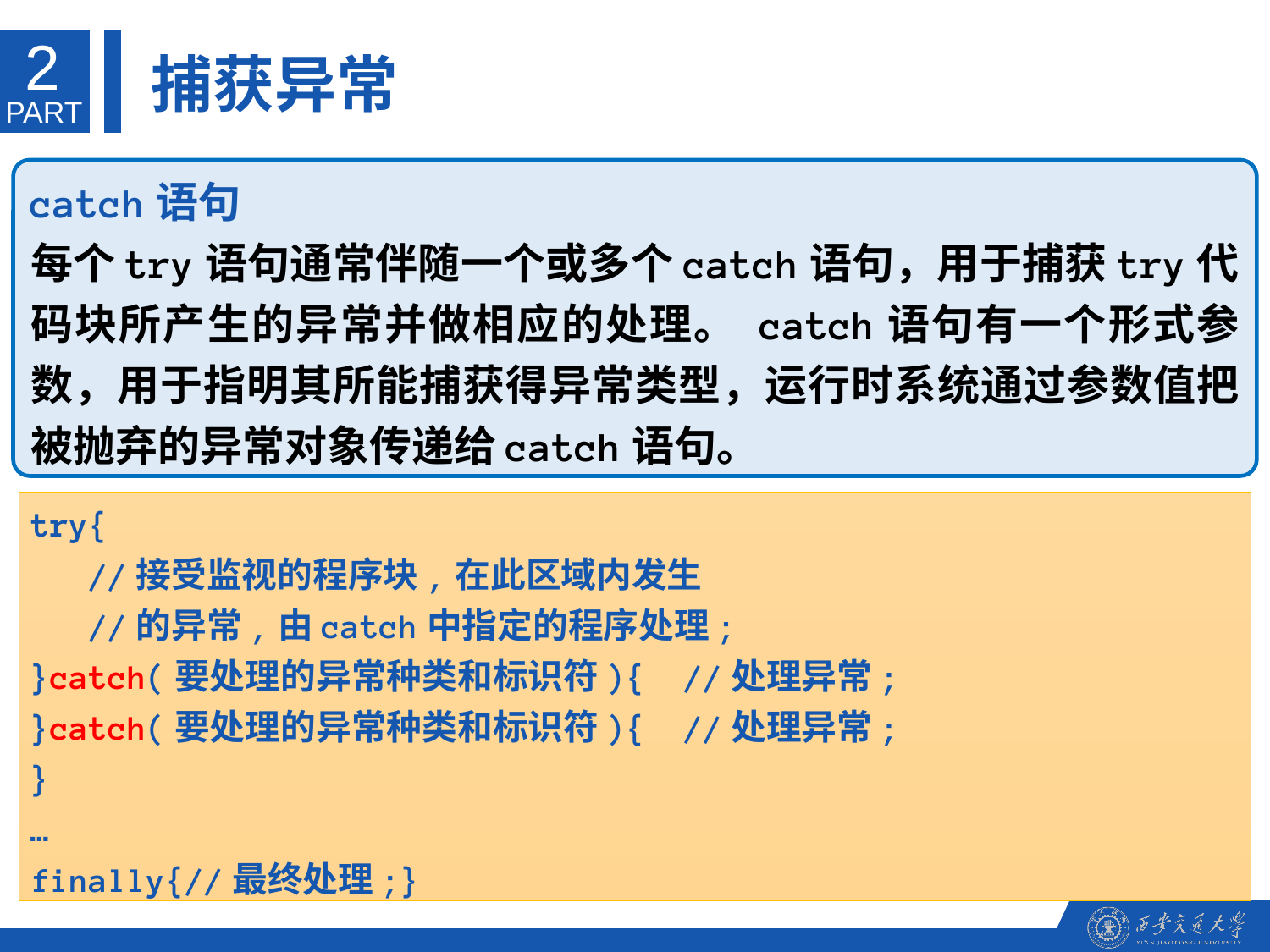

2
捕获异常
PART
catch语句
每个try语句通常伴随一个或多个catch语句，用于捕获try代码块所产生的异常并做相应的处理。 catch语句有一个形式参数，用于指明其所能捕获得异常类型，运行时系统通过参数值把被抛弃的异常对象传递给catch语句。
try{
   //接受监视的程序块,在此区域内发生
   //的异常,由catch中指定的程序处理;
}catch(要处理的异常种类和标识符){  //处理异常;
}catch(要处理的异常种类和标识符){  //处理异常;
}
…
finally{//最终处理;}